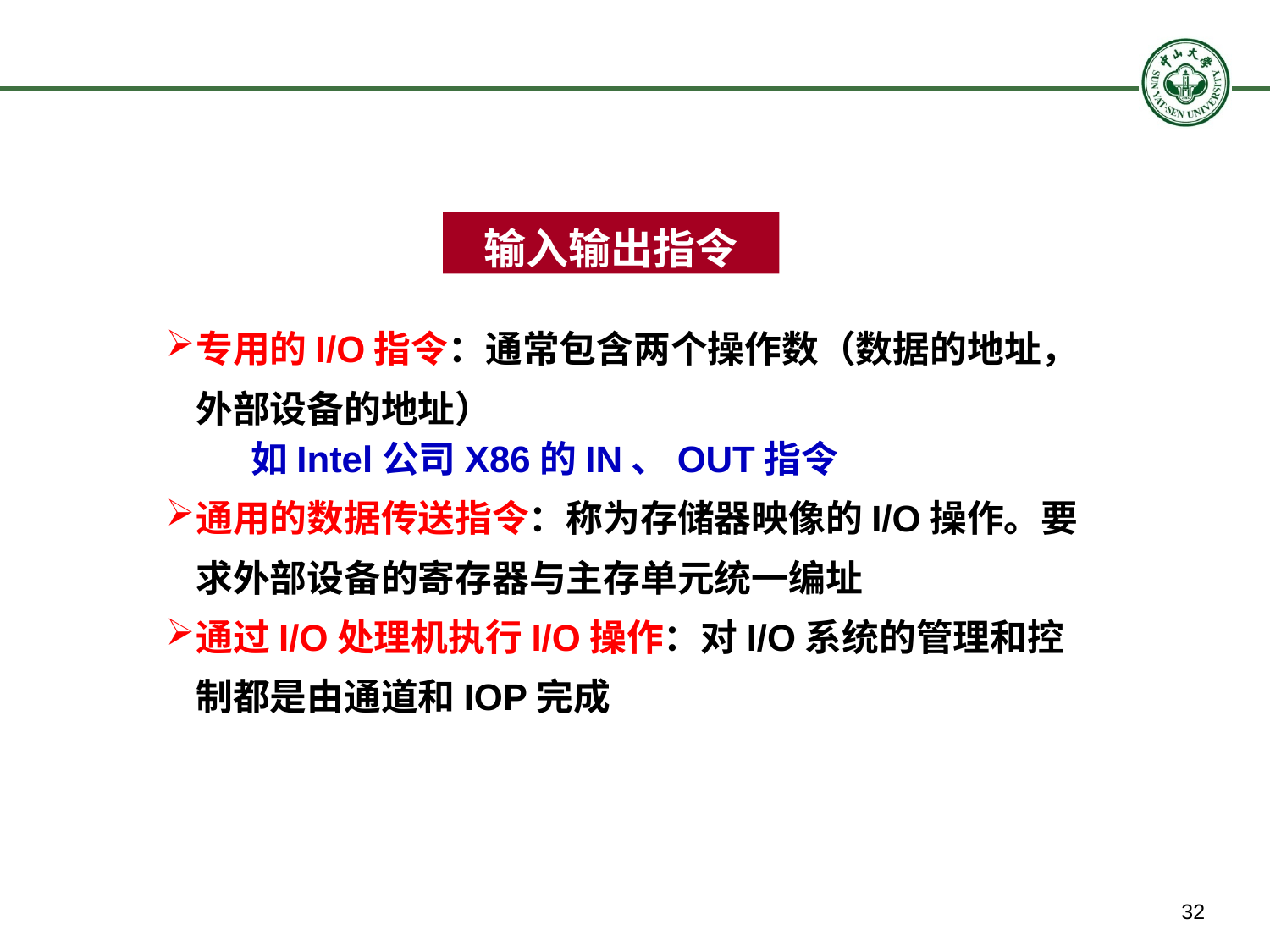

# 2.4.8  基本指令和指令类型
输入输出指令
专用的I/O指令：通常包含两个操作数（数据的地址，外部设备的地址）
         如Intel公司X86的IN、OUT指令
通用的数据传送指令：称为存储器映像的I/O操作。要求外部设备的寄存器与主存单元统一编址
通过I/O处理机执行I/O操作：对I/O系统的管理和控制都是由通道和IOP完成